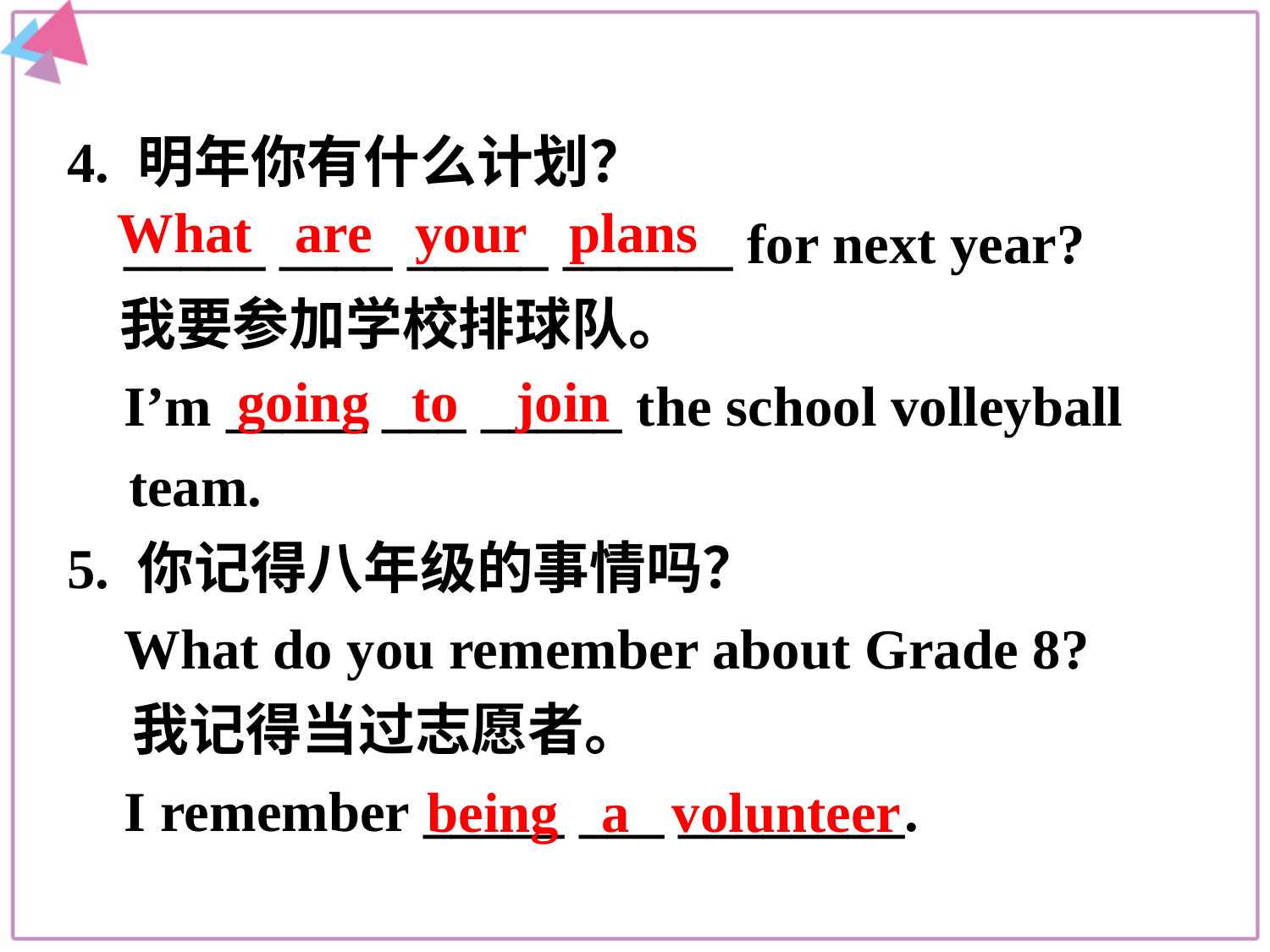

4. 明年你有什么计划？
    _____ ____ _____ ______ for next year?
   我要参加学校排球队。
    I’m _____ ___ _____ the school volleyball team.
5. 你记得八年级的事情吗？
    What do you remember about Grade 8?
    我记得当过志愿者。
    I remember _____ ___ ________.
What   are   your   plans
going   to    join
being   a   volunteer